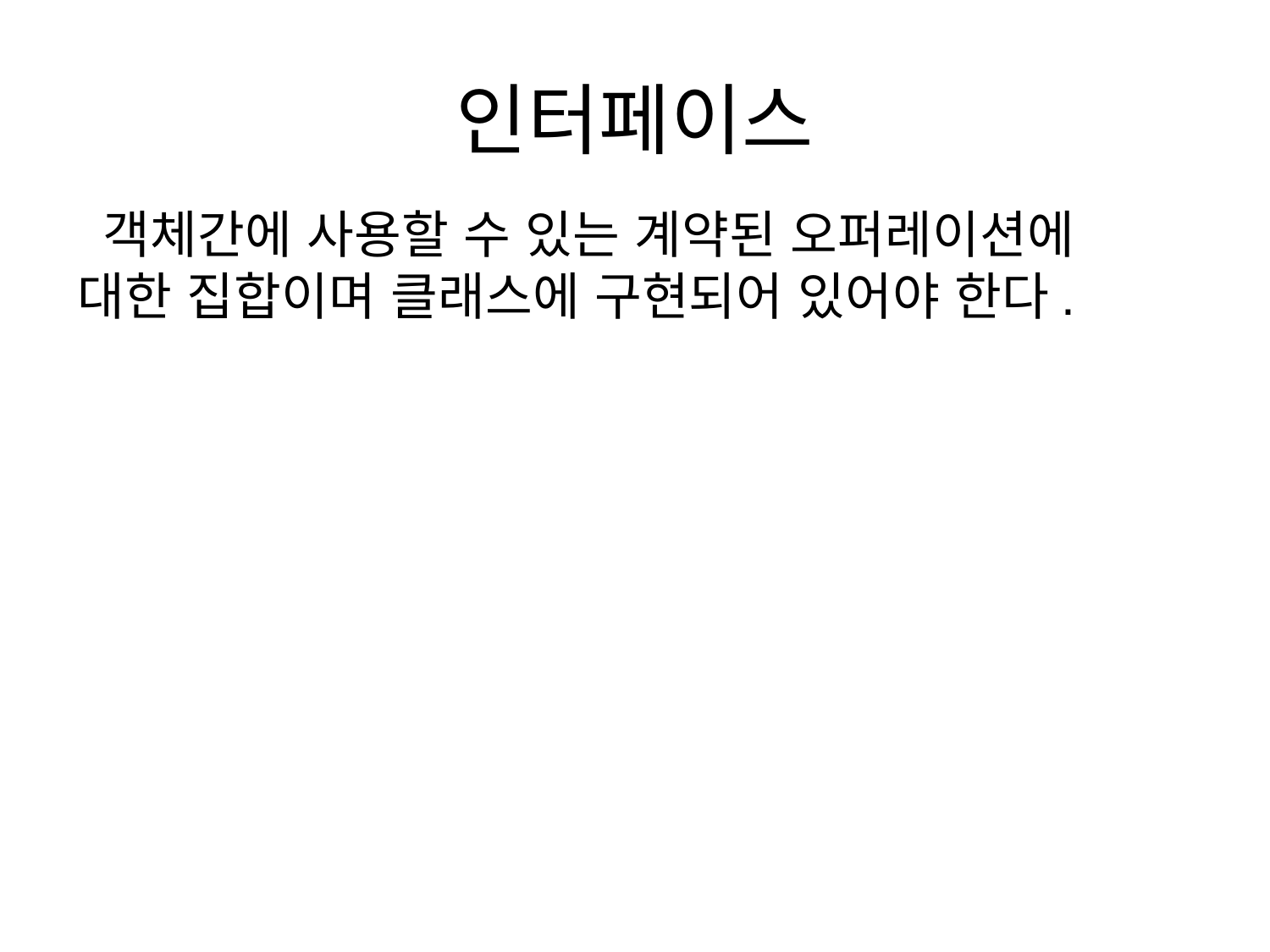

# 인터페이스
 객체간에 사용할 수 있는 계약된 오퍼레이션에 대한 집합이며 클래스에 구현되어 있어야 한다.